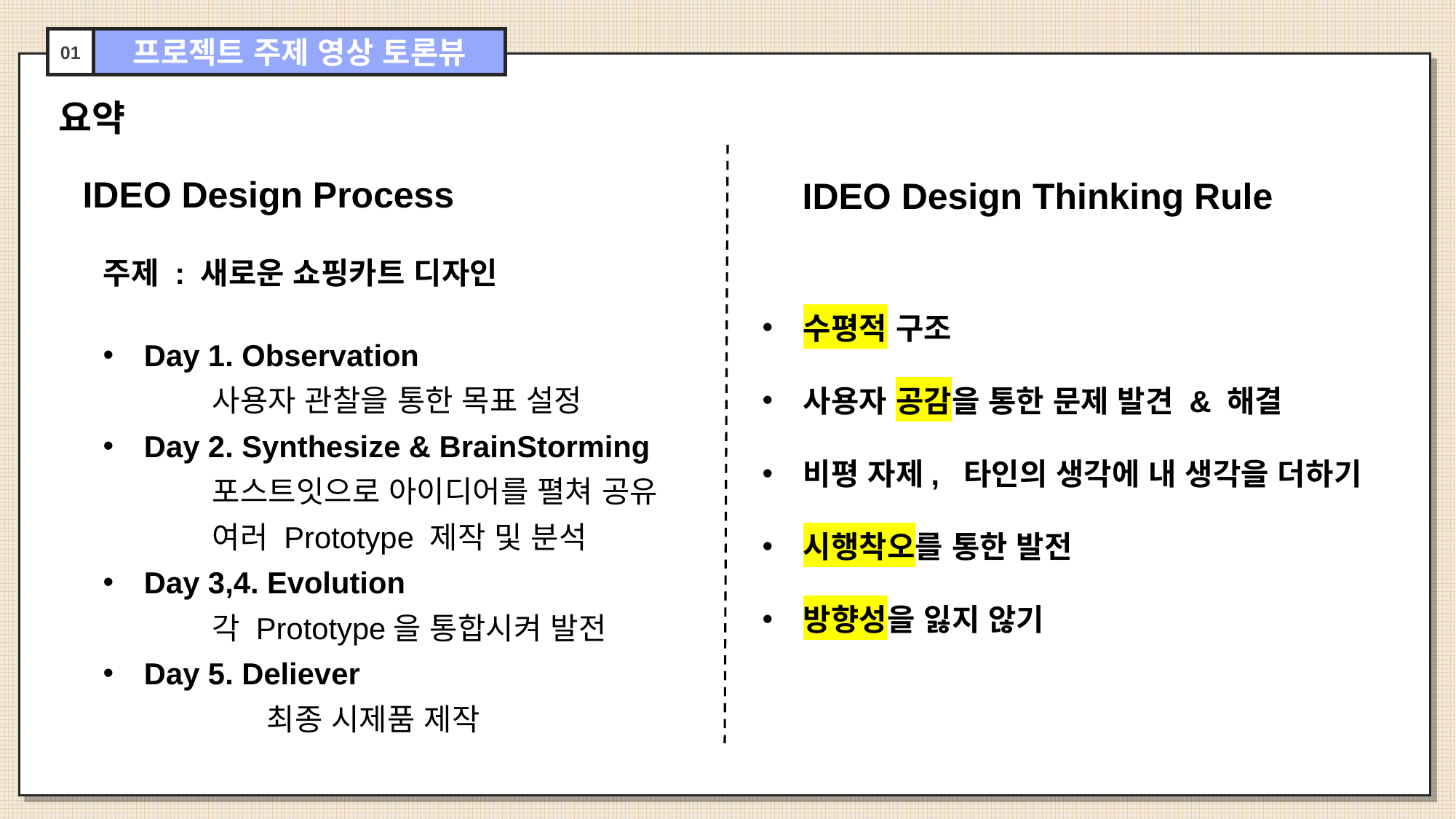

01
프로젝트 주제 영상 토론뷰

요약
IDEO Design Process
IDEO Design Thinking Rule
주제 : 새로운 쇼핑카트 디자인

Day 1. Observation
	사용자 관찰을 통한 목표 설정
Day 2. Synthesize & BrainStorming
	포스트잇으로 아이디어를 펼쳐 공유
	여러 Prototype 제작 및 분석
Day 3,4. Evolution
각 Prototype을 통합시켜 발전
Day 5. Deliever
	최종 시제품 제작
수평적 구조
사용자 공감을 통한 문제 발견 & 해결
비평 자제,  타인의 생각에 내 생각을 더하기
시행착오를 통한 발전
방향성을 잃지 않기